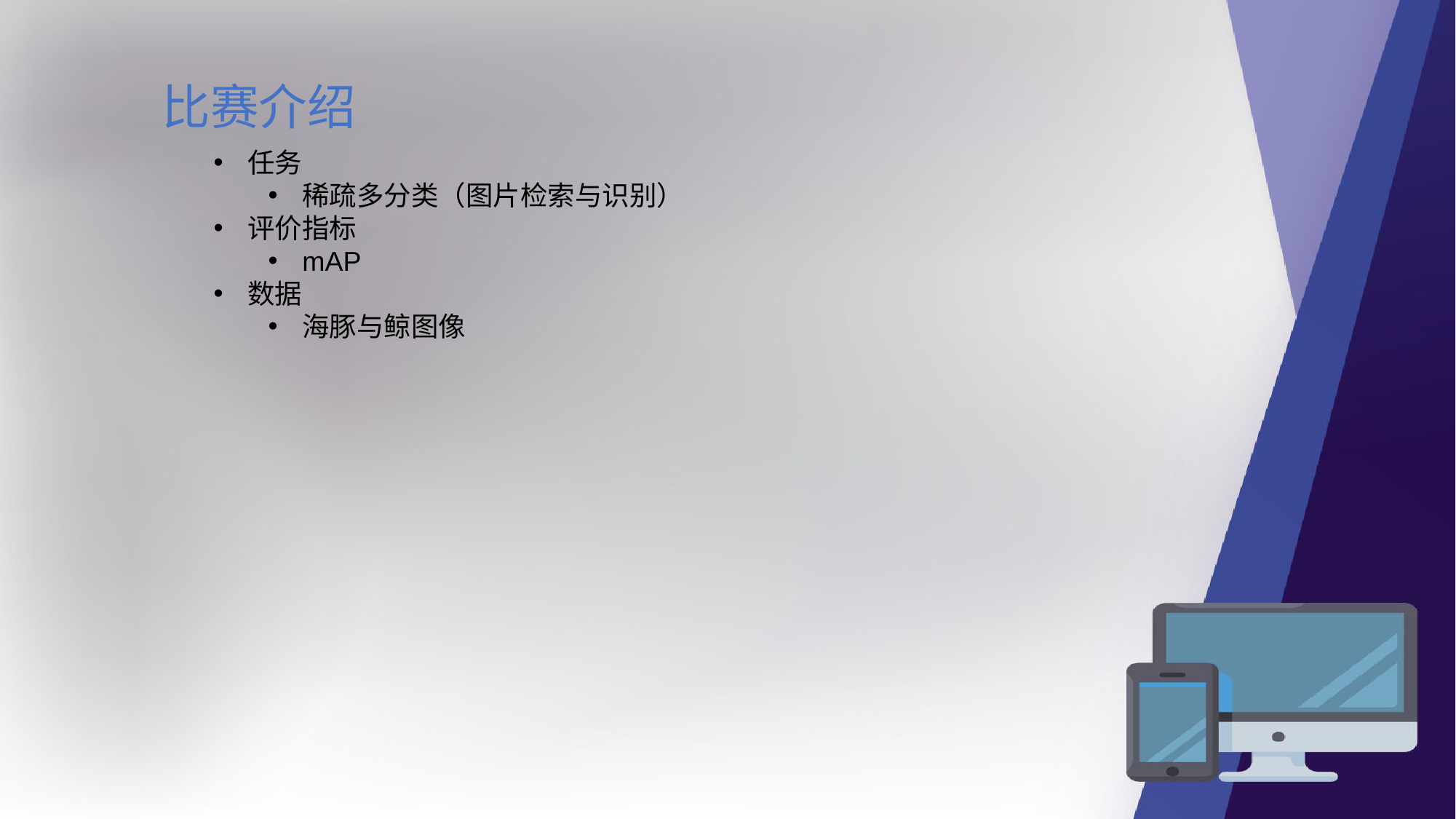

比赛介绍
任务
稀疏多分类（图片检索与识别）
评价指标
mAP
数据
海豚与鲸图像